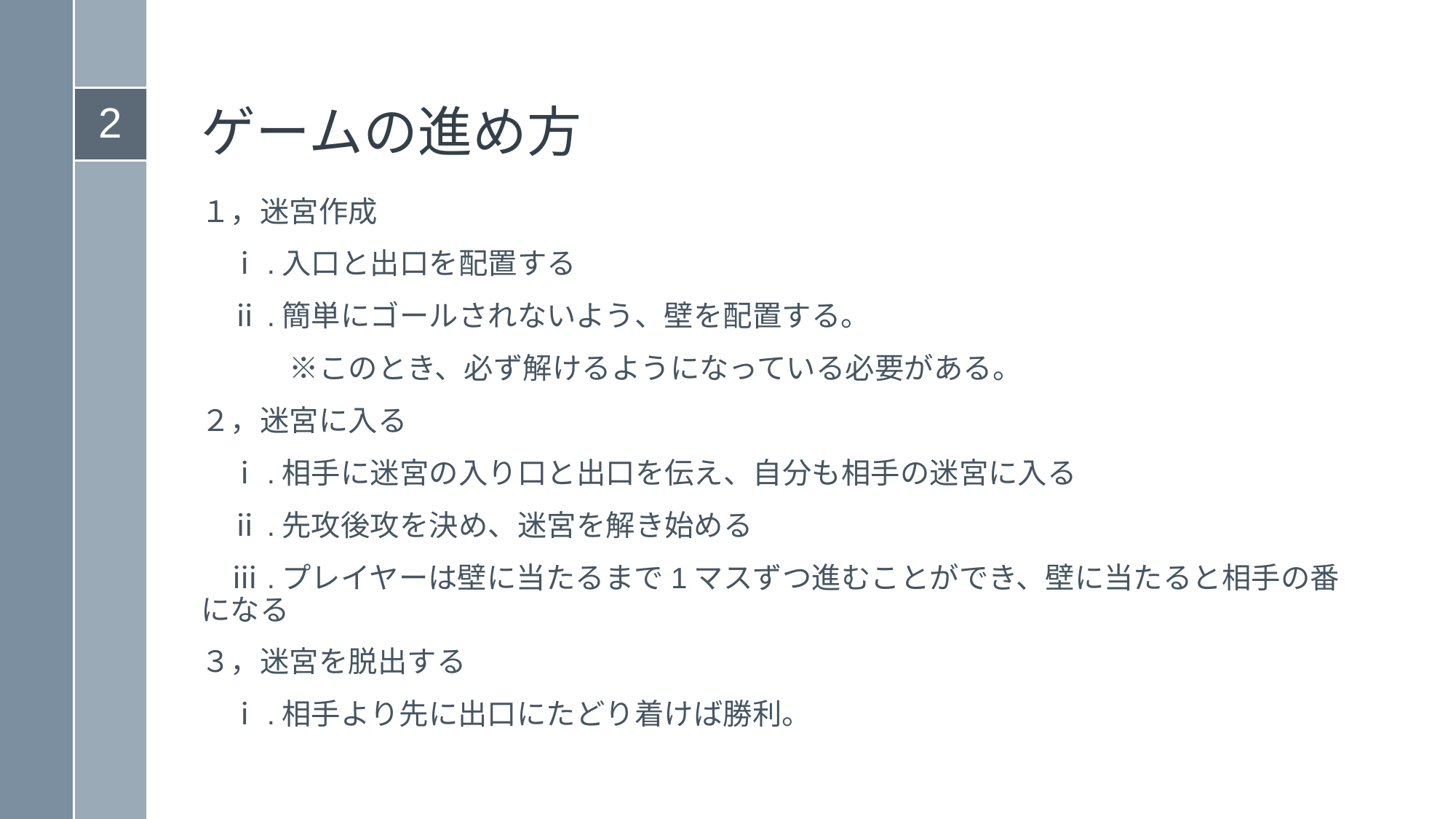

# ゲームの進め方
１，迷宮作成
　ⅰ.入口と出口を配置する
　ⅱ.簡単にゴールされないよう、壁を配置する。
　　　※このとき、必ず解けるようになっている必要がある。
２，迷宮に入る
　ⅰ.相手に迷宮の入り口と出口を伝え、自分も相手の迷宮に入る
　ⅱ.先攻後攻を決め、迷宮を解き始める
　ⅲ.プレイヤーは壁に当たるまで1マスずつ進むことができ、壁に当たると相手の番になる
３，迷宮を脱出する
　ⅰ.相手より先に出口にたどり着けば勝利。